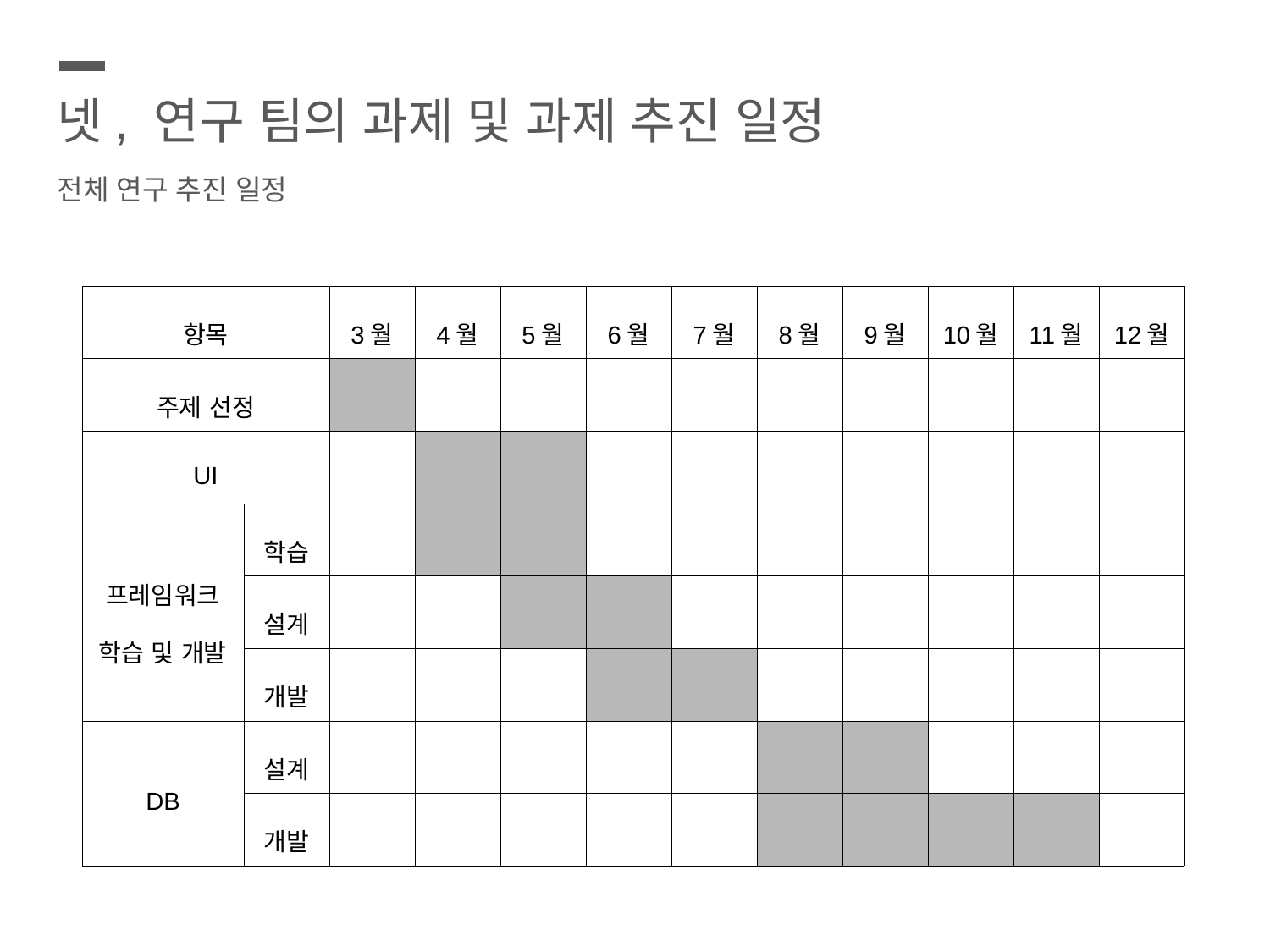

넷, 연구 팀의 과제 및 과제 추진 일정
전체 연구 추진 일정
| 항목 |  | 3월 | 4월 | 5월 | 6월 | 7월 | 8월 | 9월 | 10월 | 11월 | 12월 |
| --- | --- | --- | --- | --- | --- | --- | --- | --- | --- | --- | --- |
| 주제 선정 |  |  |  |  |  |  |  |  |  |  |  |
| UI |  |  |  |  |  |  |  |  |  |  |  |
| 프레임워크 학습 및 개발 | 학습 |  |  |  |  |  |  |  |  |  |  |
|  | 설계 |  |  |  |  |  |  |  |  |  |  |
|  | 개발 |  |  |  |  |  |  |  |  |  |  |
| DB | 설계 |  |  |  |  |  |  |  |  |  |  |
|  | 개발 |  |  |  |  |  |  |  |  |  |  |